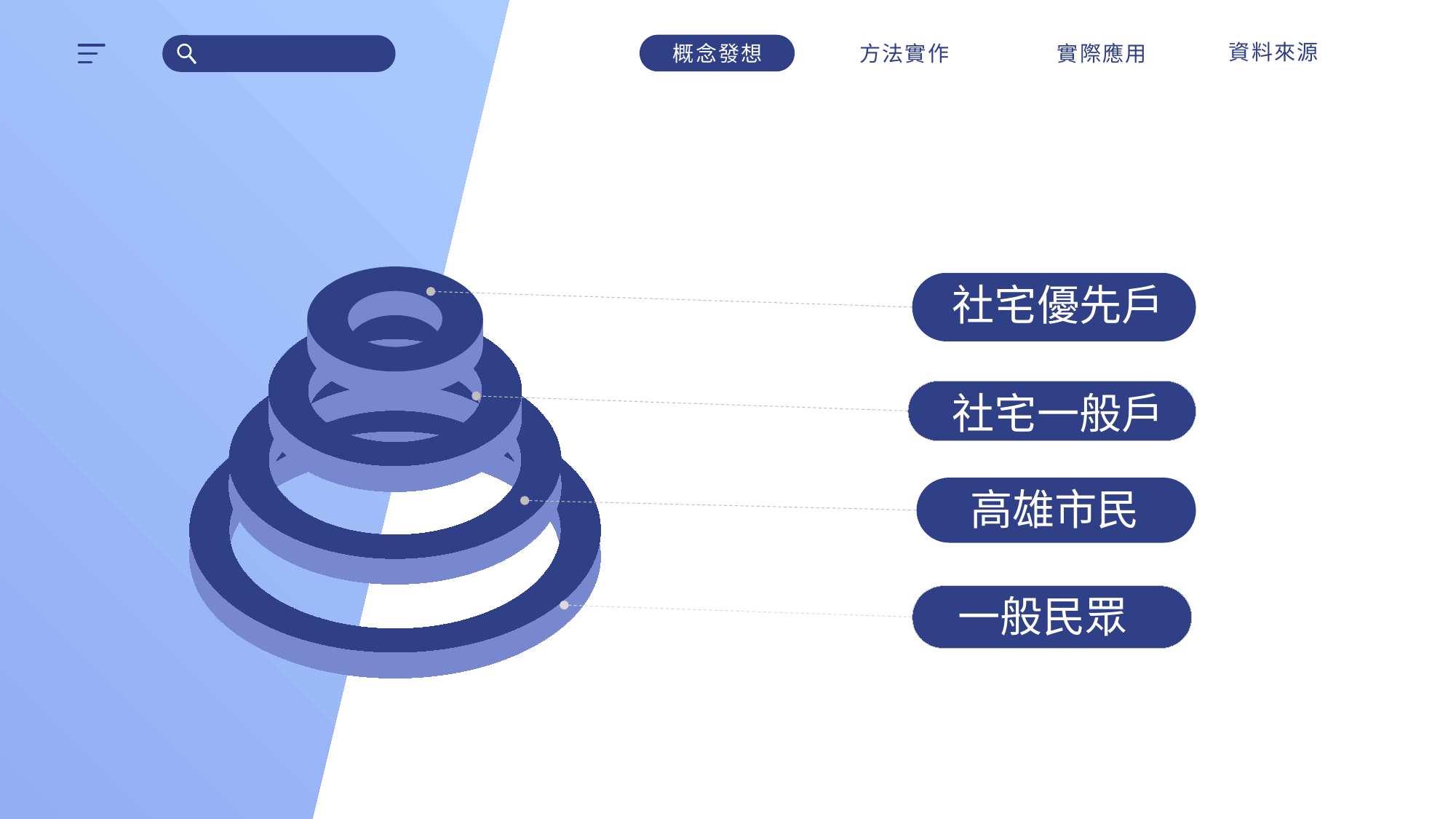

資料來源

概念發想
方法實作
實際應用

社宅優先戶

社宅一般戶

高雄市民
一般民眾